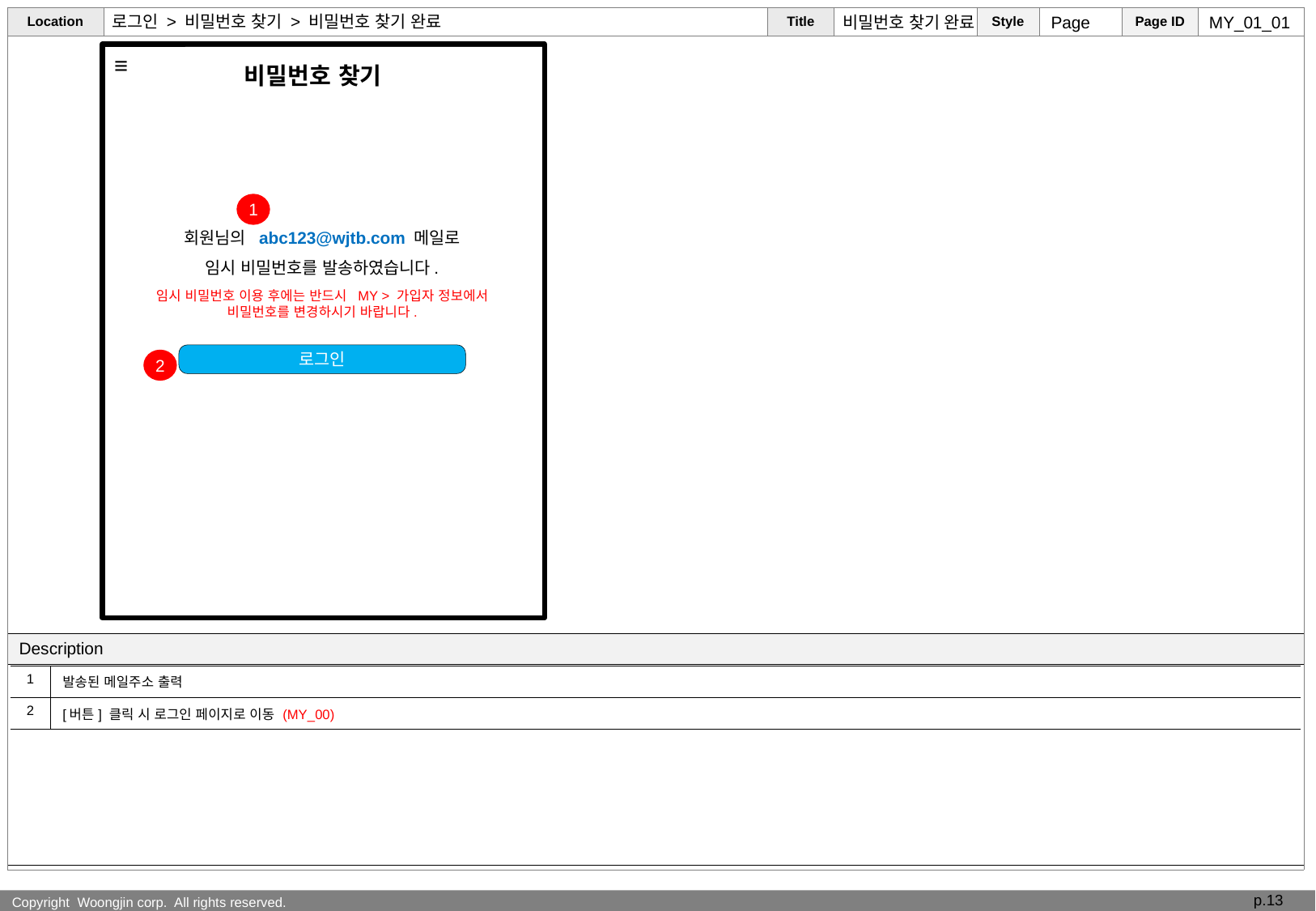

# 로그인 > 비밀번호 찾기 > 비밀번호 찾기 완료
비밀번호 찾기 완료
Page
MY_01_01
        비밀번호 찾기
1
회원님의  abc123@wjtb.com 메일로
임시 비밀번호를 발송하였습니다.
임시 비밀번호 이용 후에는 반드시  MY > 가입자 정보에서
비밀번호를 변경하시기 바랍니다.
로그인
2
| 1 | 발송된 메일주소 출력 |
| --- | --- |
| 2 | [버튼] 클릭 시 로그인 페이지로 이동 (MY\_00) |